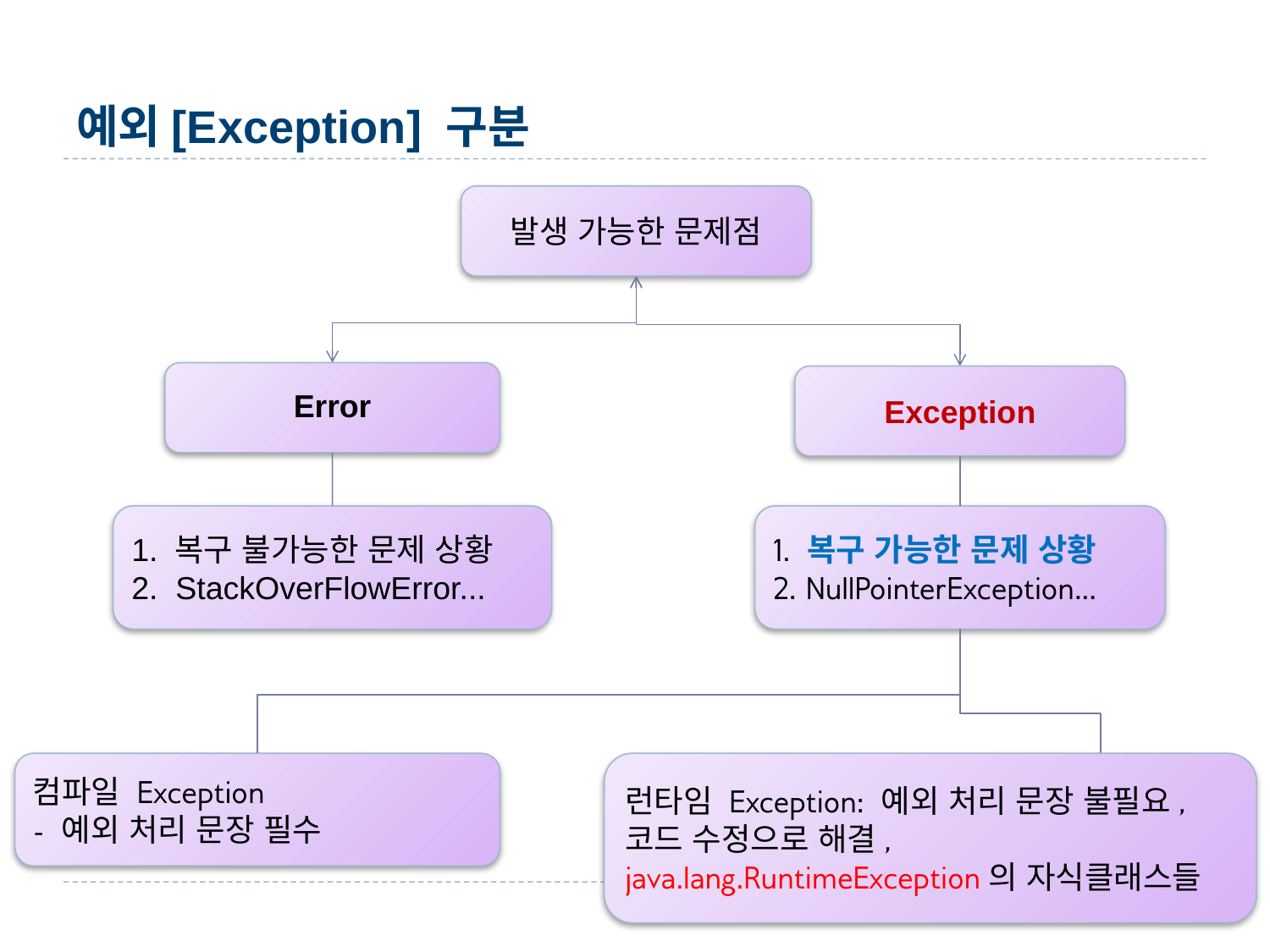

# 예외[Exception] 구분
발생 가능한 문제점
Error
Exception
1. 복구 불가능한 문제 상황
2.  StackOverFlowError...
1. 복구 가능한 문제 상황
2. NullPointerException...
컴파일 Exception
- 예외 처리 문장 필수
런타임 Exception: 예외 처리 문장 불필요, 코드 수정으로 해결, java.lang.RuntimeException의 자식클래스들
87